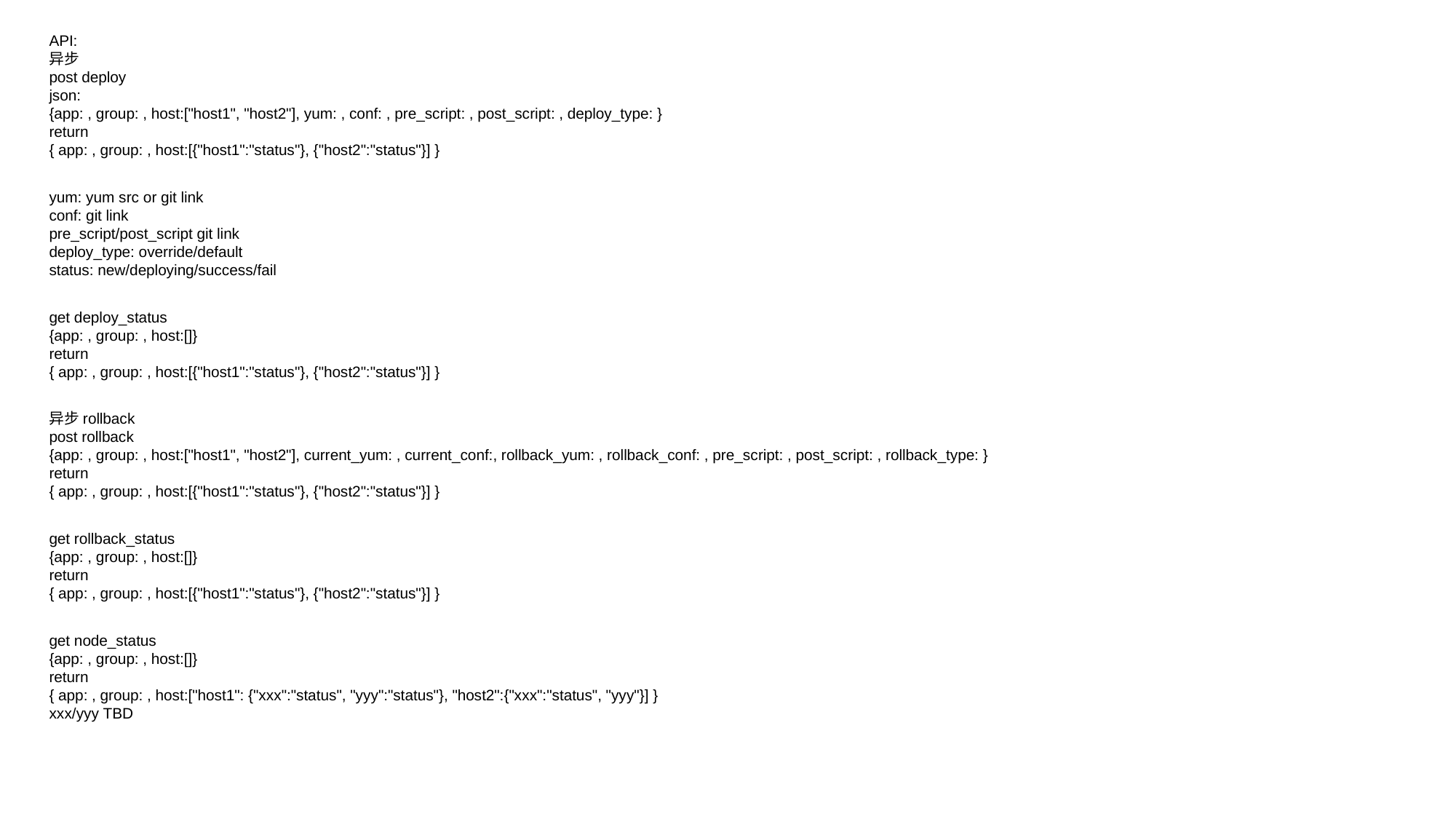

API:
异步
post deploy
json:
{app: , group: , host:["host1", "host2"], yum: , conf: , pre_script: , post_script: , deploy_type: }
return
{ app: , group: , host:[{"host1":"status"}, {"host2":"status"}] }

yum: yum src or git link
conf: git link
pre_script/post_script git link
deploy_type: override/default
status: new/deploying/success/fail

get deploy_status
{app: , group: , host:[]}
return
{ app: , group: , host:[{"host1":"status"}, {"host2":"status"}] }

异步rollback
post rollback
{app: , group: , host:["host1", "host2"], current_yum: , current_conf:, rollback_yum: , rollback_conf: , pre_script: , post_script: , rollback_type: }
return
{ app: , group: , host:[{"host1":"status"}, {"host2":"status"}] }

get rollback_status
{app: , group: , host:[]}
return
{ app: , group: , host:[{"host1":"status"}, {"host2":"status"}] }

get node_status
{app: , group: , host:[]}
return
{ app: , group: , host:["host1": {"xxx":"status", "yyy":"status"}, "host2":{"xxx":"status", "yyy"}] }
xxx/yyy TBD